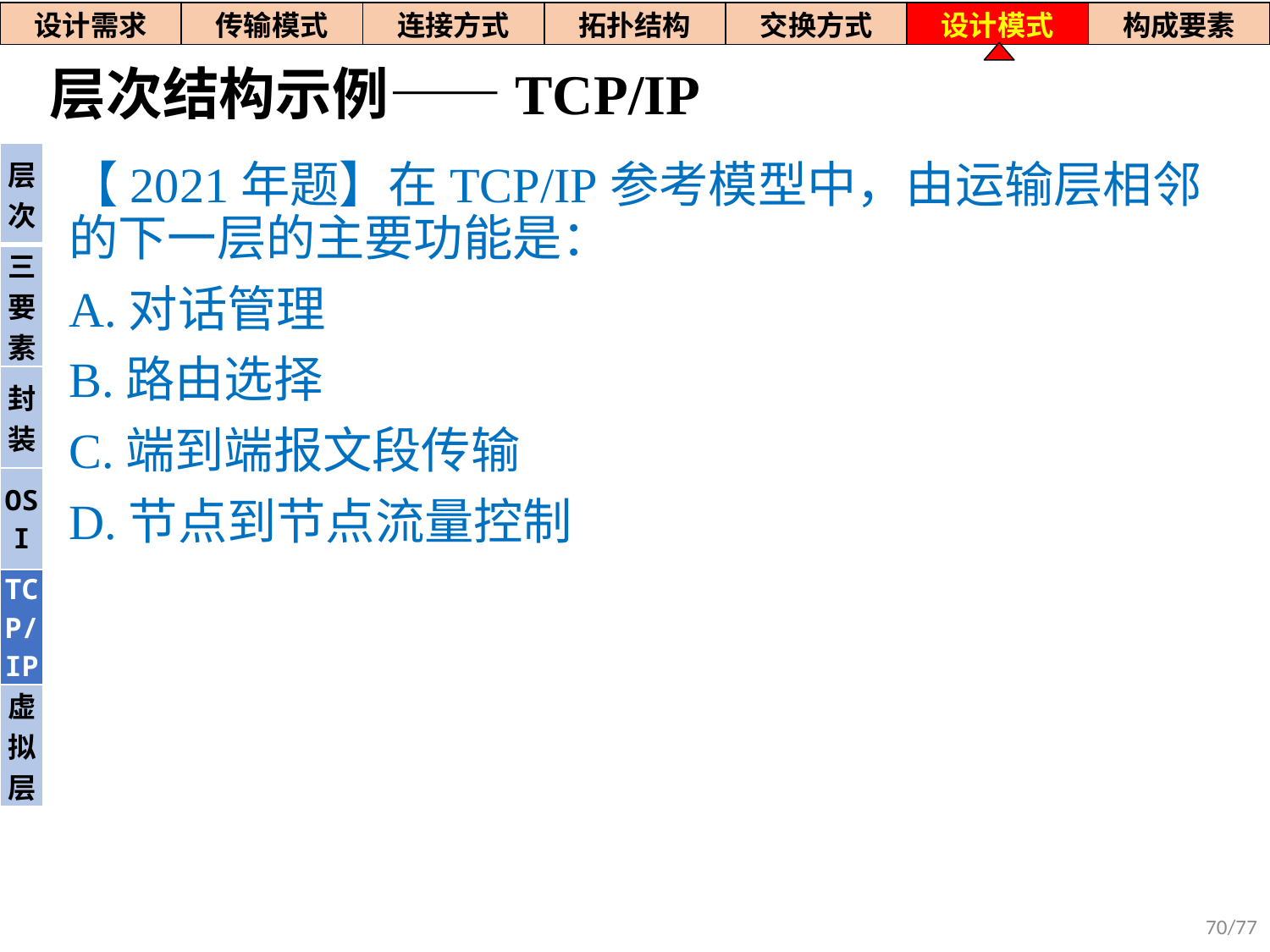

| 设计需求 | 传输模式 | 连接方式 | 拓扑结构 | 交换方式 | 设计模式 | 构成要素 |
| --- | --- | --- | --- | --- | --- | --- |

# 层次结构示例——TCP/IP
| 层次 |
| --- |
| 三要素 |
| 封装 |
| OSI |
| TCP/IP |
| 虚拟层 |
【2021年题】在TCP/IP参考模型中，由运输层相邻的下一层的主要功能是：
A.对话管理
B.路由选择
C.端到端报文段传输
D.节点到节点流量控制
70/77